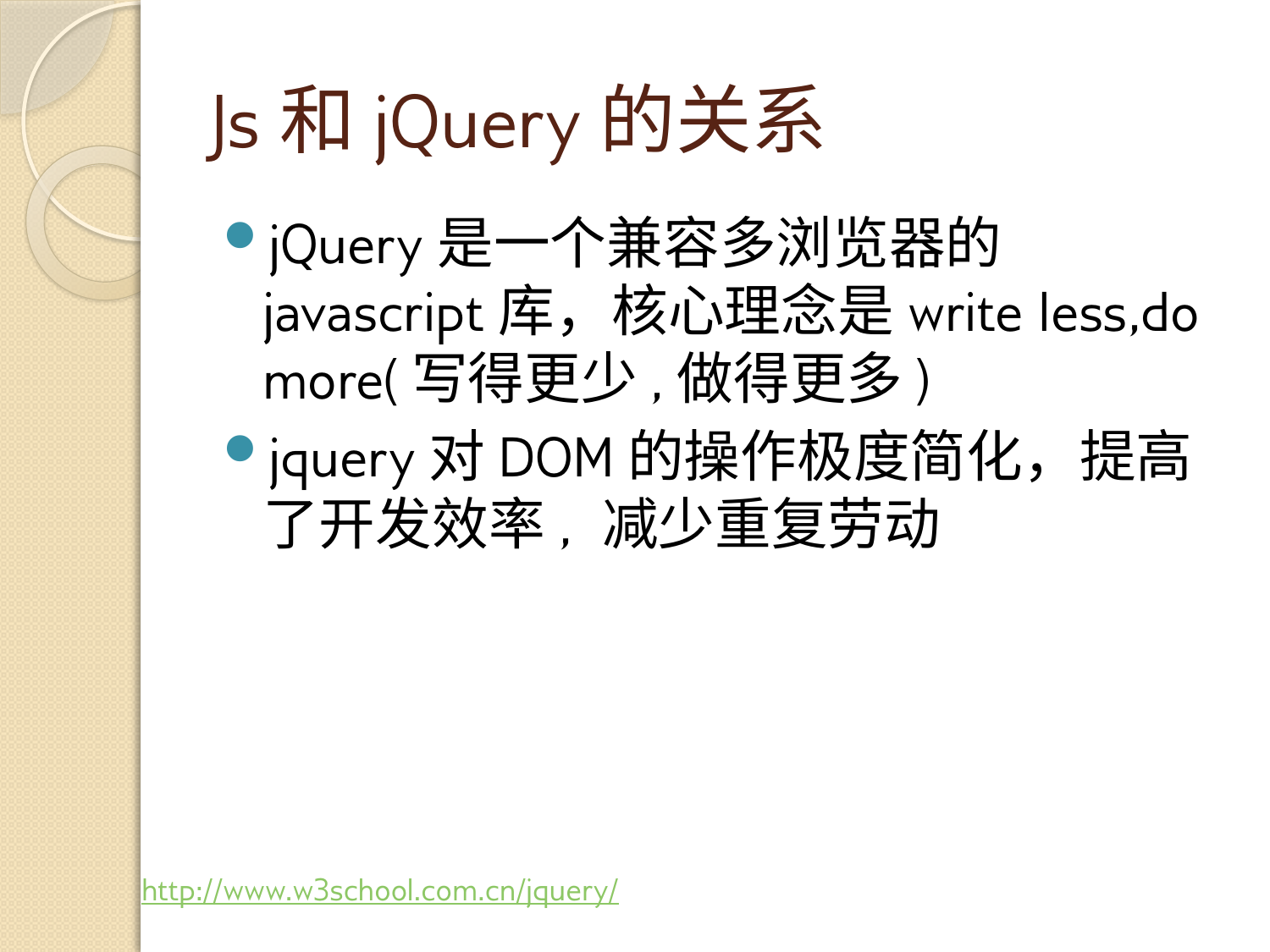

# Js和jQuery的关系
jQuery是一个兼容多浏览器的javascript库，核心理念是write less,do more(写得更少,做得更多)
jquery对DOM的操作极度简化，提高了开发效率, 减少重复劳动
http://www.w3school.com.cn/jquery/